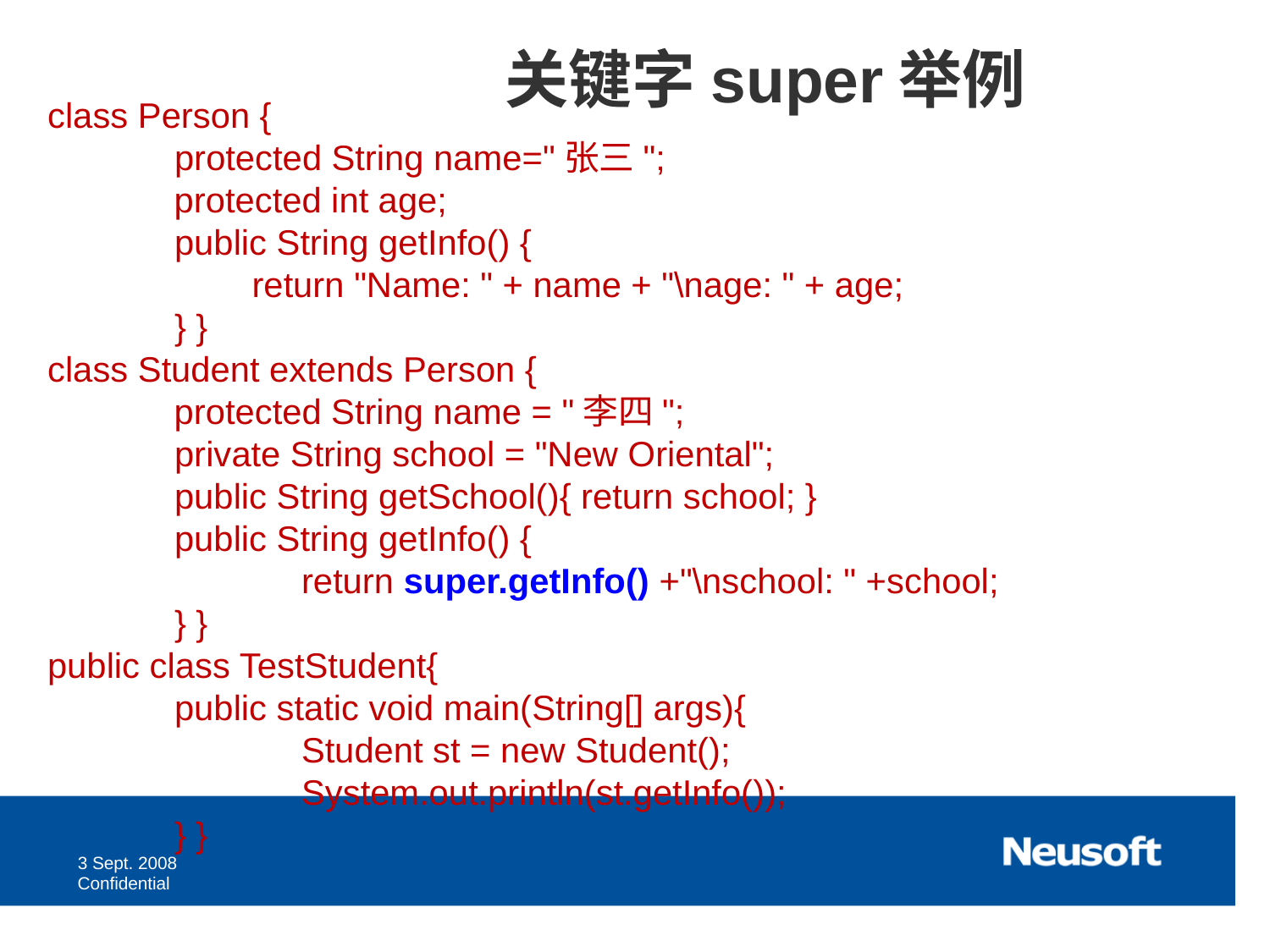

关键字super举例
class Person {
	protected String name="张三";
             protected int age;
	public String getInfo() {
                     return "Name: " + name + "\nage: " + age;
    	} }
class Student extends Person {
             protected String name = "李四";
	private String school = "New Oriental";
	public String getSchool(){ return school; }
    	public String getInfo() {
        		return super.getInfo() +"\nschool: " +school;
    	} }
public class TestStudent{
	public static void main(String[] args){
		Student st = new Student();
		System.out.println(st.getInfo());
	} }